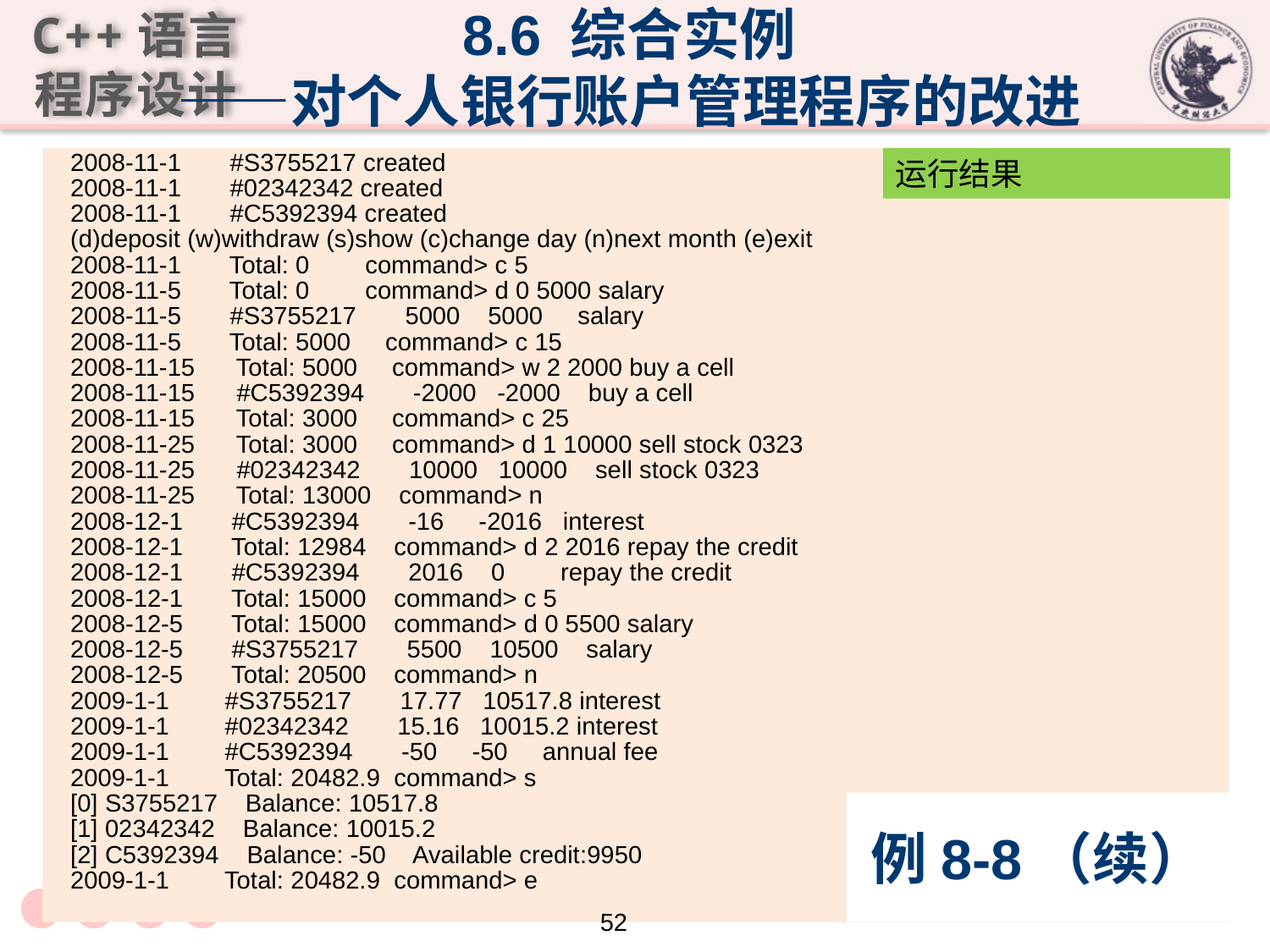

8.6 综合实例
——对个人银行账户管理程序的改进
2008-11-1       #S3755217 created
2008-11-1       #02342342 created
2008-11-1       #C5392394 created
(d)deposit (w)withdraw (s)show (c)change day (n)next month (e)exit
2008-11-1       Total: 0        command> c 5
2008-11-5       Total: 0        command> d 0 5000 salary
2008-11-5       #S3755217       5000    5000     salary
2008-11-5       Total: 5000     command> c 15
2008-11-15      Total: 5000     command> w 2 2000 buy a cell
2008-11-15      #C5392394       -2000   -2000    buy a cell
2008-11-15      Total: 3000     command> c 25
2008-11-25      Total: 3000     command> d 1 10000 sell stock 0323
2008-11-25      #02342342       10000   10000    sell stock 0323
2008-11-25      Total: 13000    command> n
2008-12-1       #C5392394       -16     -2016   interest
2008-12-1       Total: 12984    command> d 2 2016 repay the credit
2008-12-1       #C5392394       2016    0        repay the credit
2008-12-1       Total: 15000    command> c 5
2008-12-5       Total: 15000    command> d 0 5500 salary
2008-12-5       #S3755217       5500    10500    salary
2008-12-5       Total: 20500    command> n
2009-1-1        #S3755217       17.77   10517.8 interest
2009-1-1        #02342342       15.16   10015.2 interest
2009-1-1        #C5392394       -50     -50     annual fee
2009-1-1        Total: 20482.9  command> s
[0] S3755217    Balance: 10517.8
[1] 02342342    Balance: 10015.2
[2] C5392394    Balance: -50    Available credit:9950
2009-1-1        Total: 20482.9  command> e
运行结果
# 例8-8（续）
52